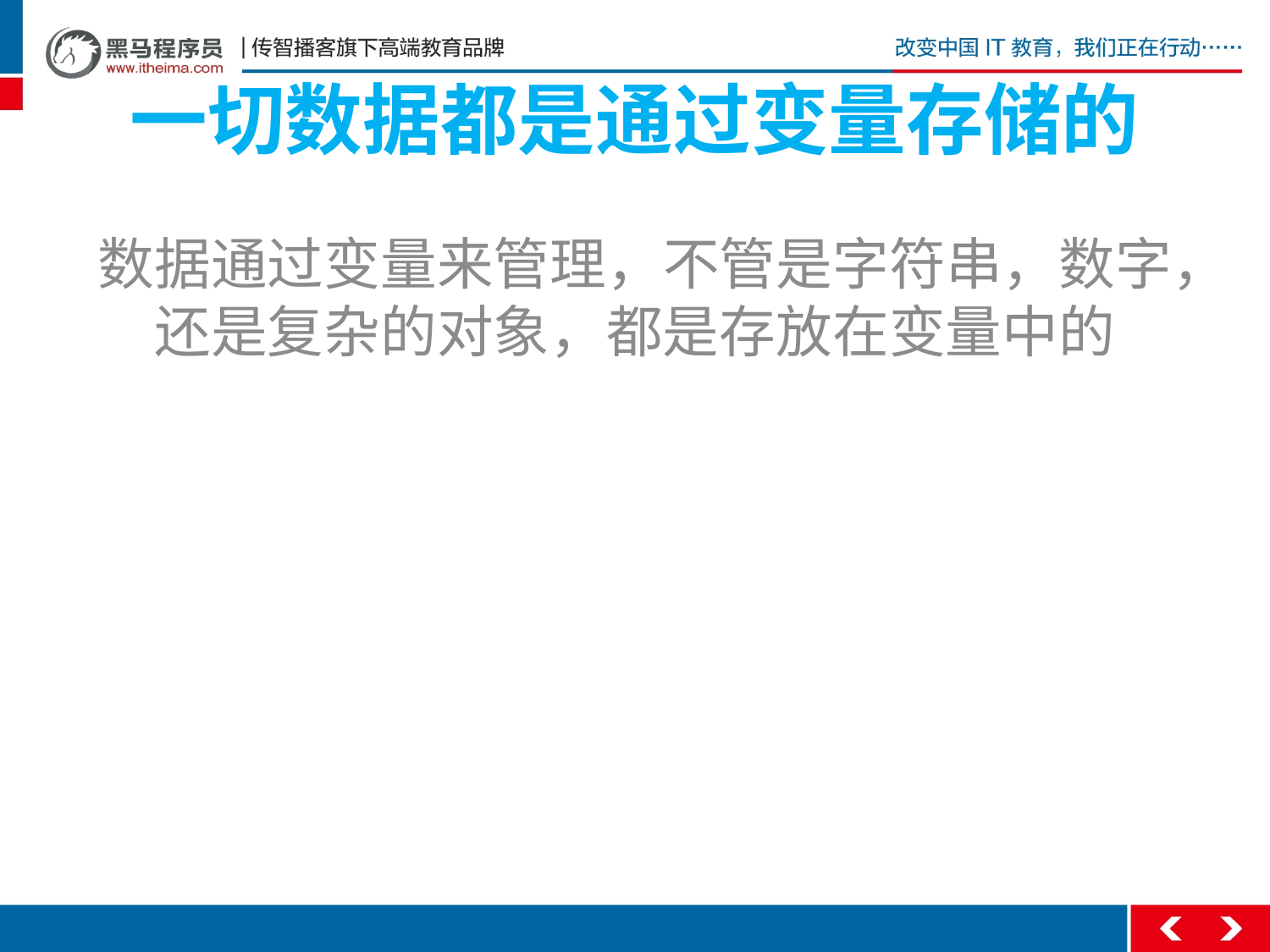

# 一切数据都是通过变量存储的
数据通过变量来管理，不管是字符串，数字，还是复杂的对象，都是存放在变量中的